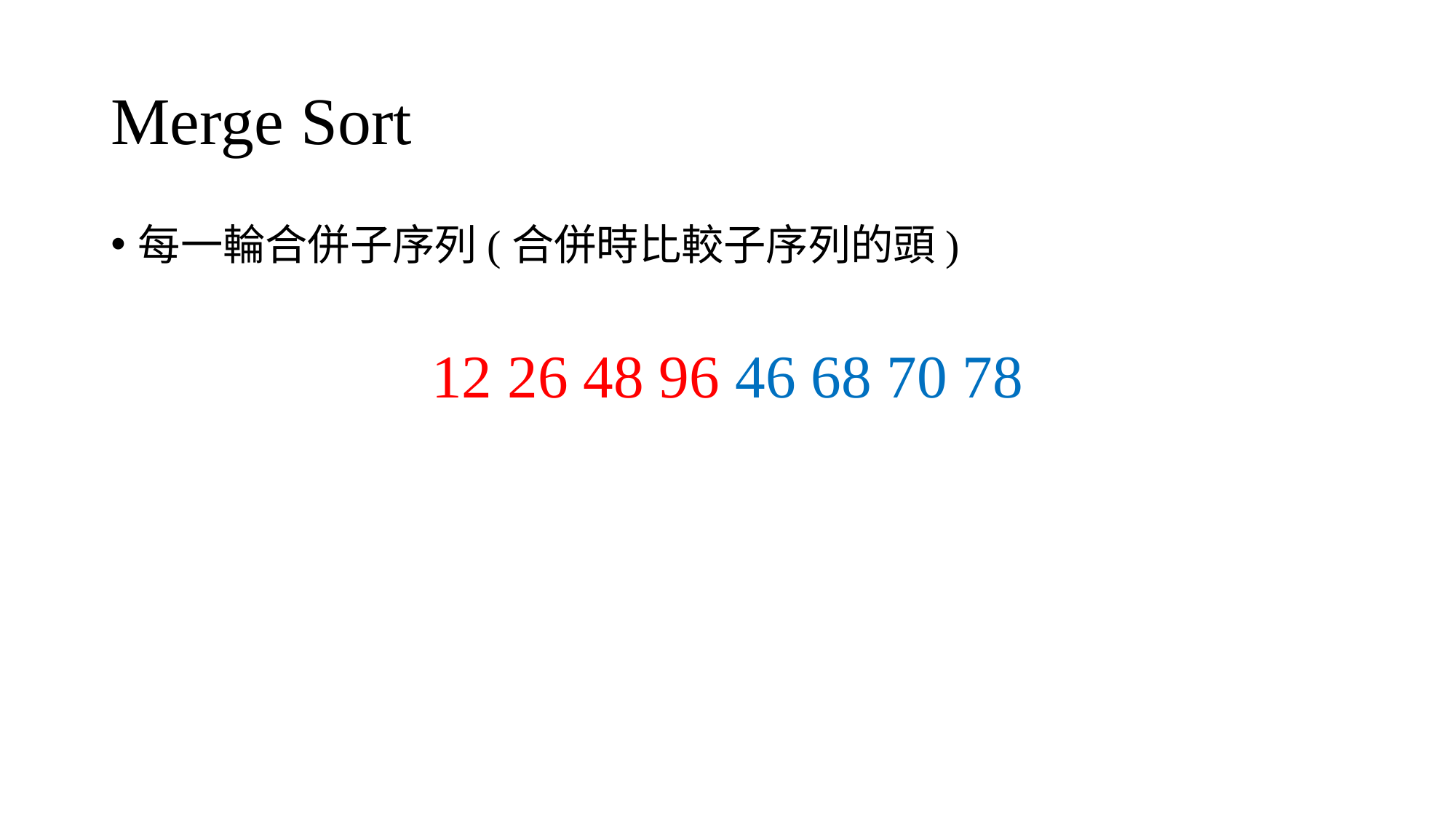

# Merge Sort
每一輪合併子序列(合併時比較子序列的頭)

12 26 48 96 46 68 70 78